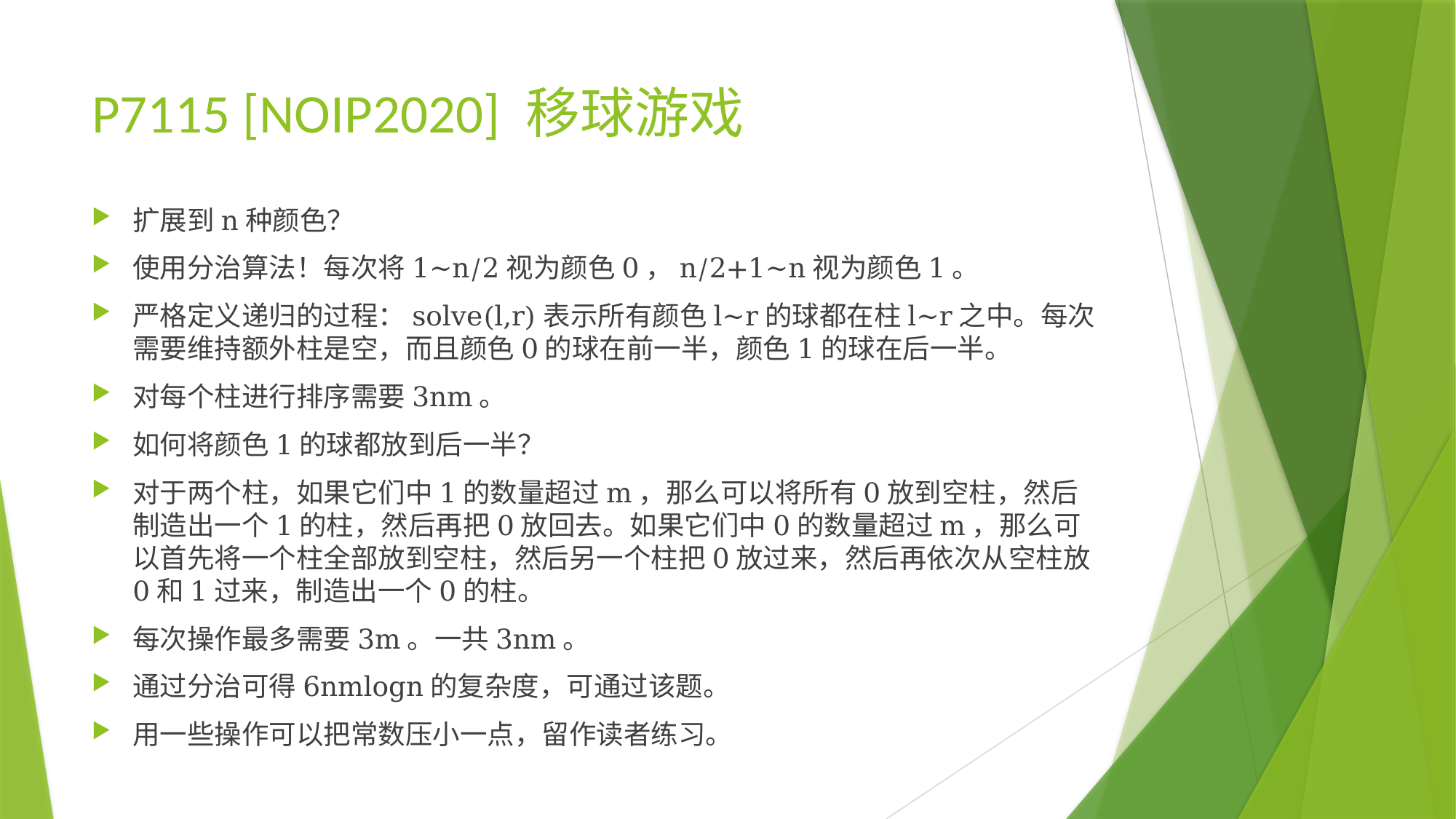

# P7115 [NOIP2020] 移球游戏
扩展到n种颜色？
使用分治算法！每次将1~n/2视为颜色0，n/2+1~n视为颜色1。
严格定义递归的过程：solve(l,r)表示所有颜色l~r的球都在柱l~r之中。每次需要维持额外柱是空，而且颜色0的球在前一半，颜色1的球在后一半。
对每个柱进行排序需要3nm。
如何将颜色1的球都放到后一半？
对于两个柱，如果它们中1的数量超过m，那么可以将所有0放到空柱，然后制造出一个1的柱，然后再把0放回去。如果它们中0的数量超过m，那么可以首先将一个柱全部放到空柱，然后另一个柱把0放过来，然后再依次从空柱放0和1过来，制造出一个0的柱。
每次操作最多需要3m。一共3nm。
通过分治可得6nmlogn的复杂度，可通过该题。
用一些操作可以把常数压小一点，留作读者练习。